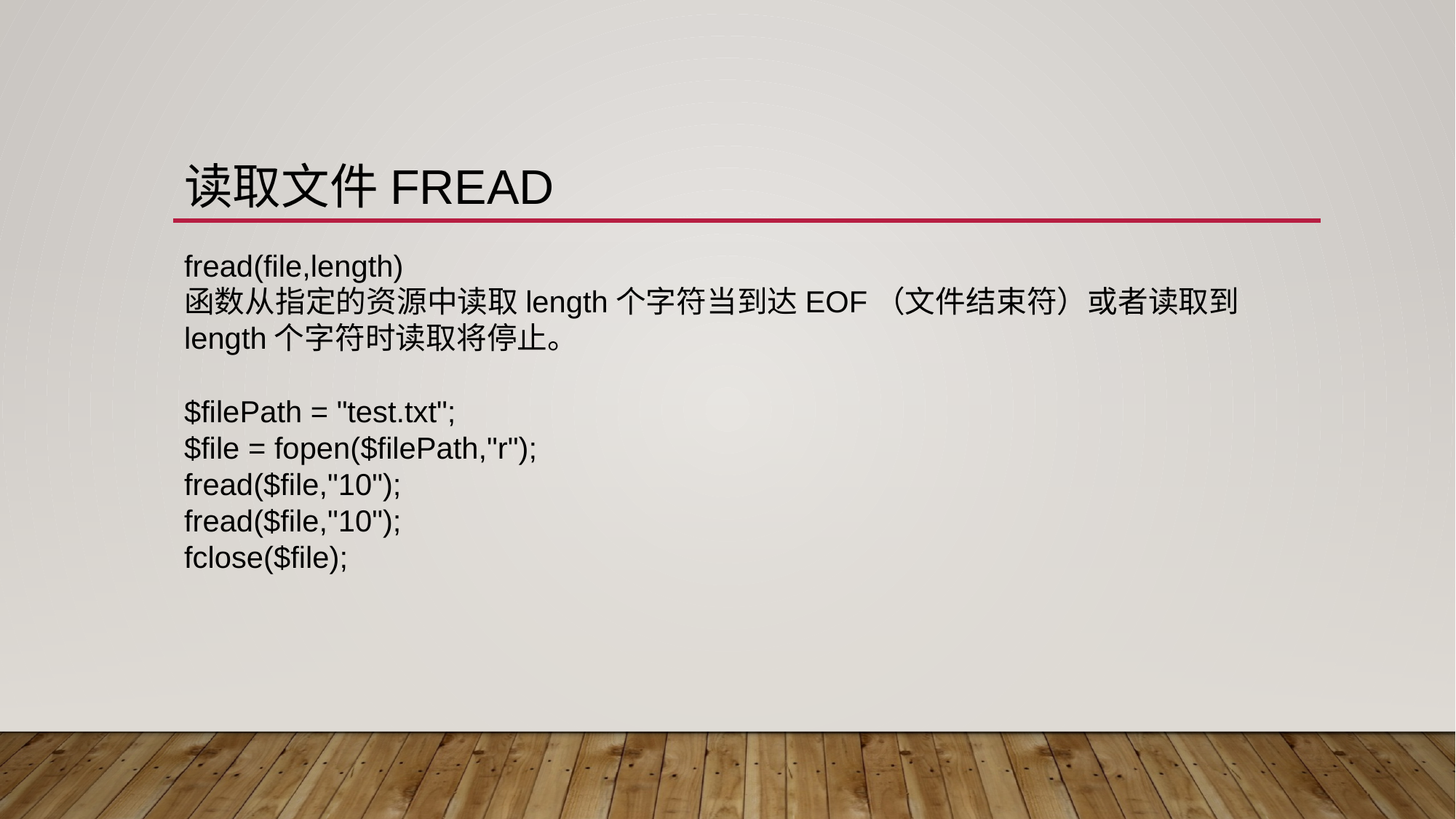

# 读取文件fread
fread(file,length)
函数从指定的资源中读取length个字符当到达EOF（文件结束符）或者读取到length个字符时读取将停止。

$filePath = "test.txt";
$file = fopen($filePath,"r");
fread($file,"10");
fread($file,"10");
fclose($file);